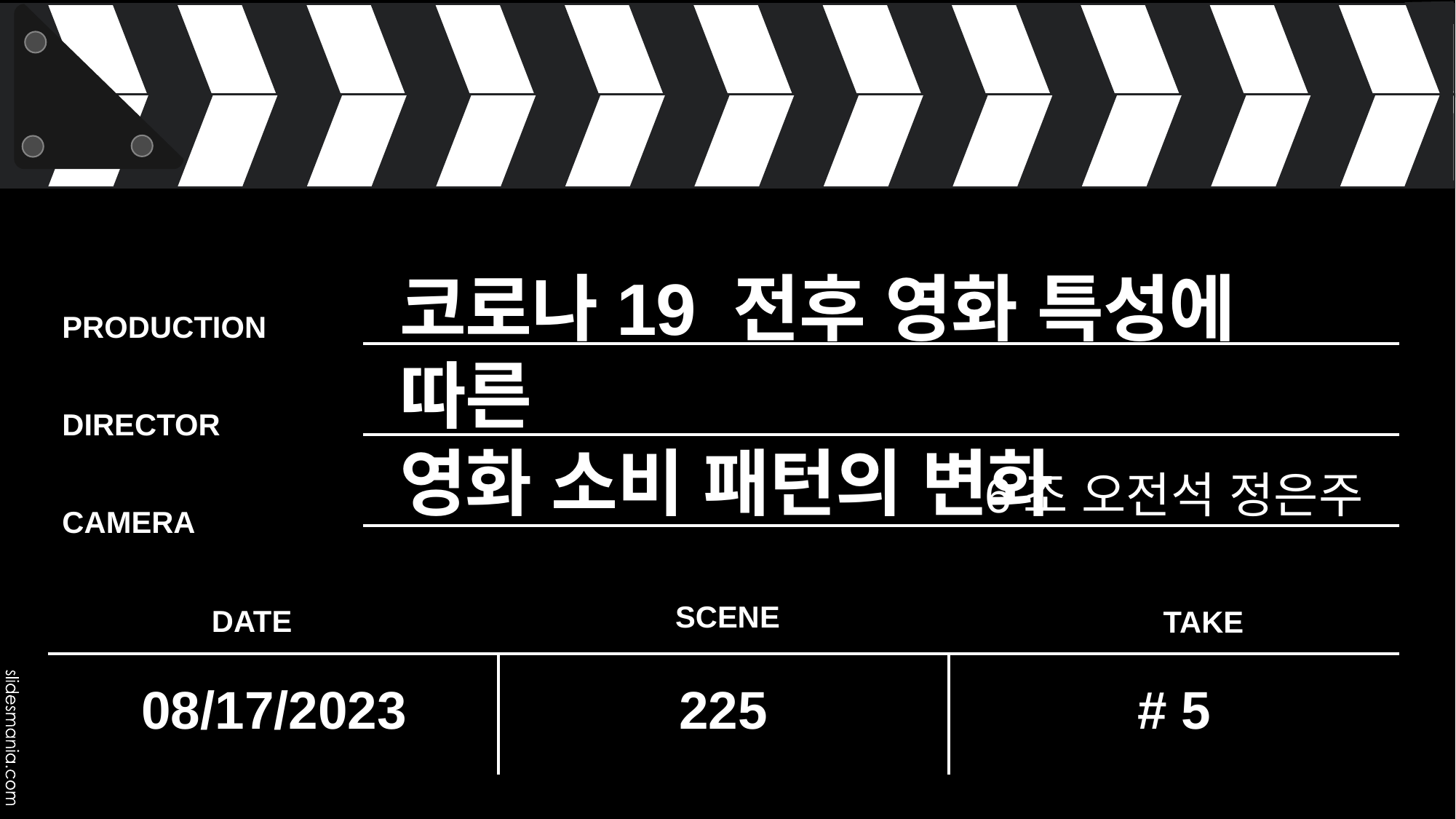

# 코로나19 전후 영화 특성에 따른 영화 소비 패턴의 변화
6조 오전석 정은주
08/17/2023
225
# 5